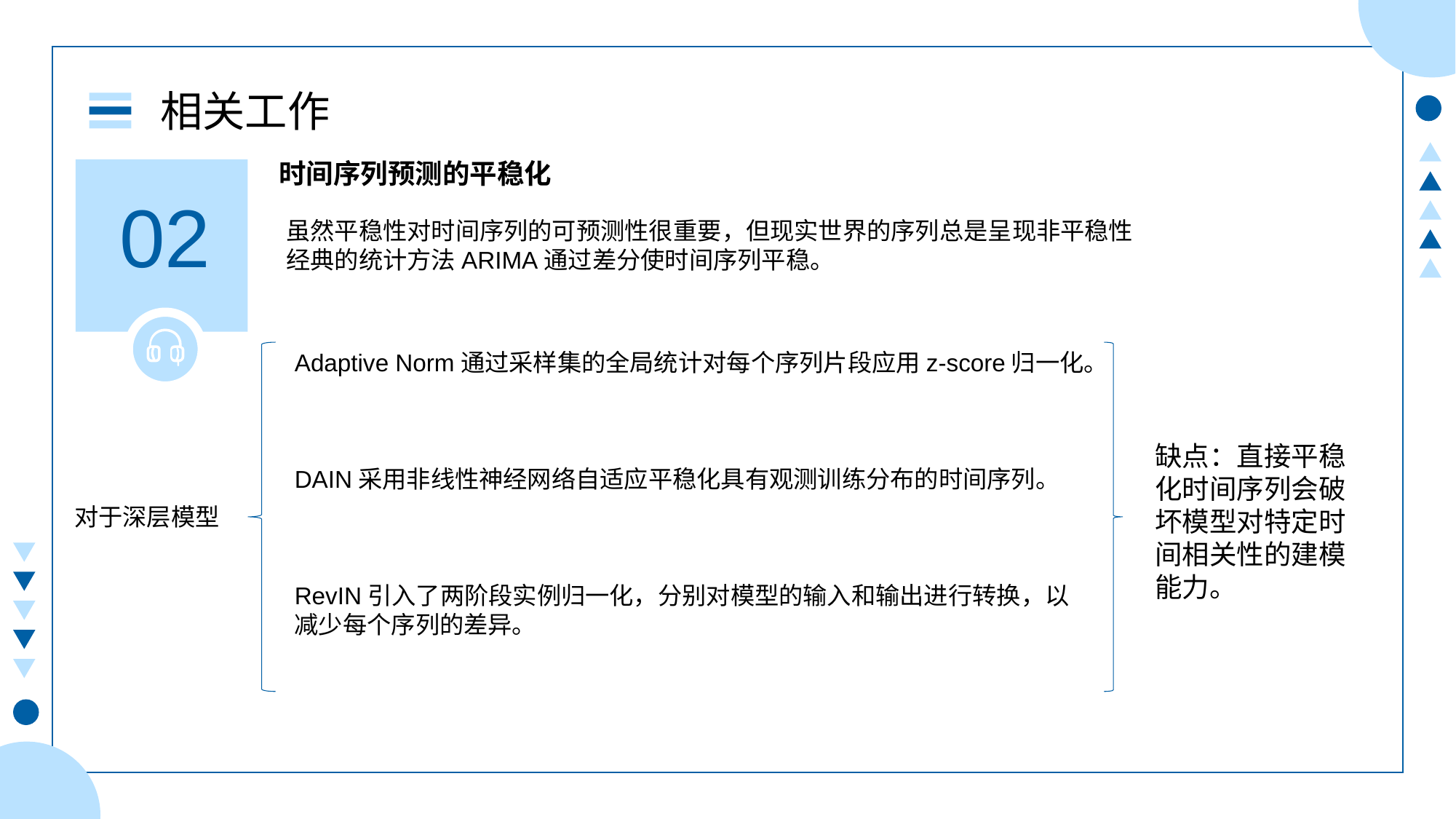

相关工作

时间序列预测的平稳化

02

虽然平稳性对时间序列的可预测性很重要，但现实世界的序列总是呈现非平稳性
经典的统计方法ARIMA通过差分使时间序列平稳。

Adaptive Norm通过采样集的全局统计对每个序列片段应用z-score归一化。

DAIN采用非线性神经网络自适应平稳化具有观测训练分布的时间序列。

RevIN引入了两阶段实例归一化，分别对模型的输入和输出进行转换，以减少每个序列的差异。

缺点：直接平稳化时间序列会破坏模型对特定时间相关性的建模能力。
对于深层模型